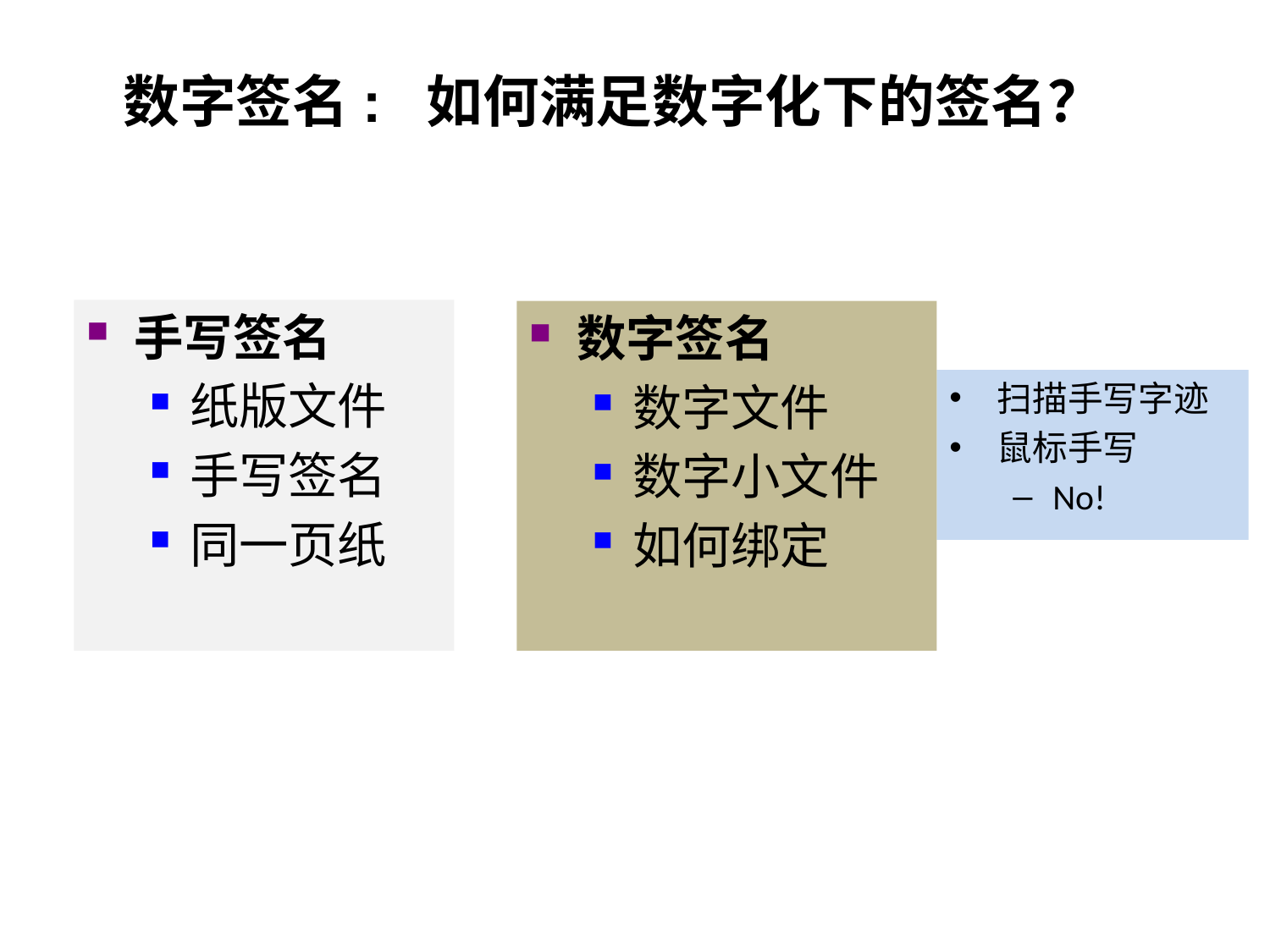

# 数字签名:  如何满足数字化下的签名？
手写签名
纸版文件
手写签名
同一页纸
数字签名
数字文件
数字小文件
如何绑定
扫描手写字迹
鼠标手写
No!